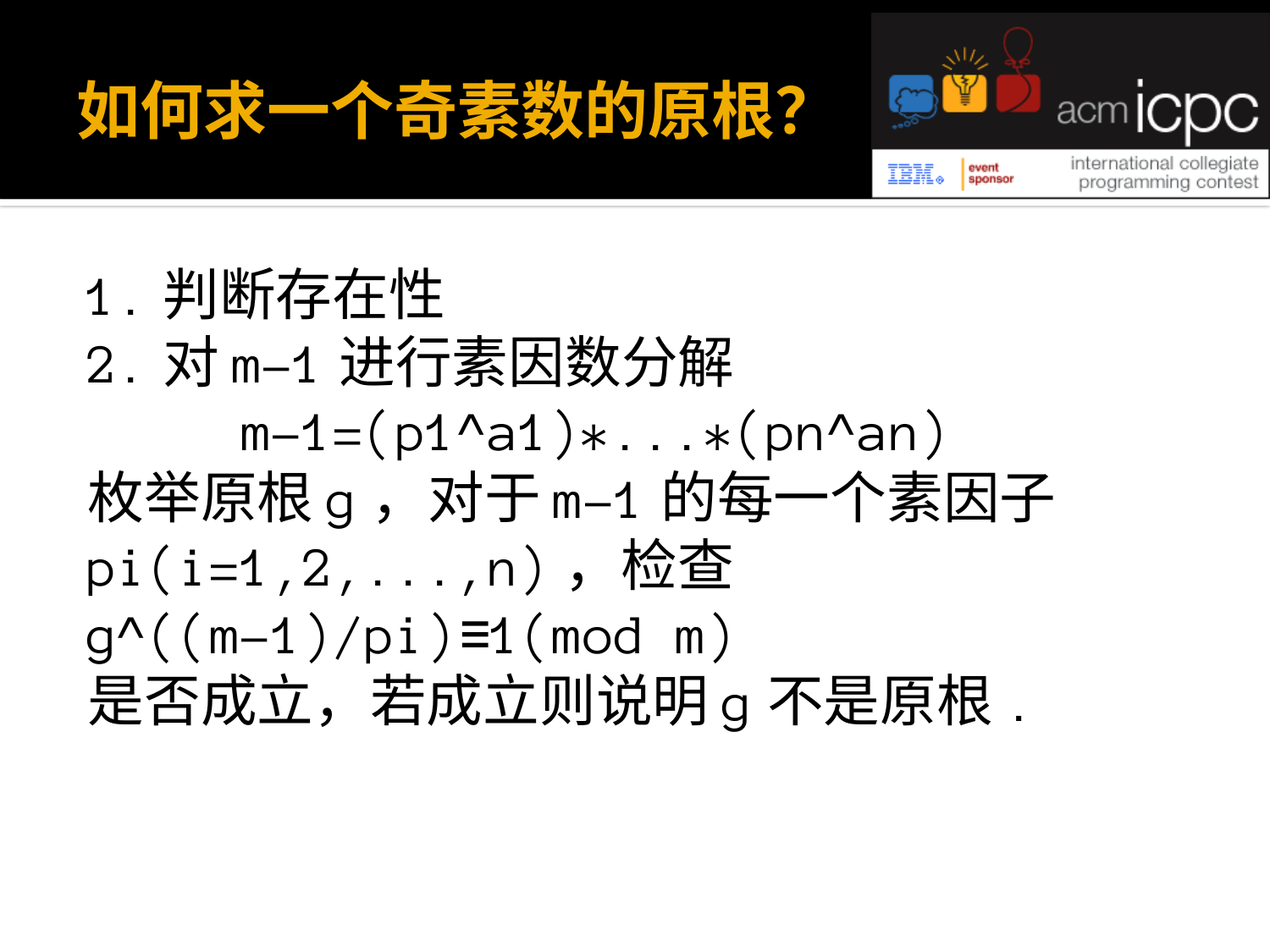

# 如何求一个奇素数的原根？
1.判断存在性
2.对m-1进行素因数分解
     m-1=(p1^a1)*...*(pn^an)
枚举原根g，对于m-1的每一个素因子pi(i=1,2,...,n)，检查                    	  g^((m-1)/pi)≡1(mod m)
是否成立，若成立则说明g不是原根.